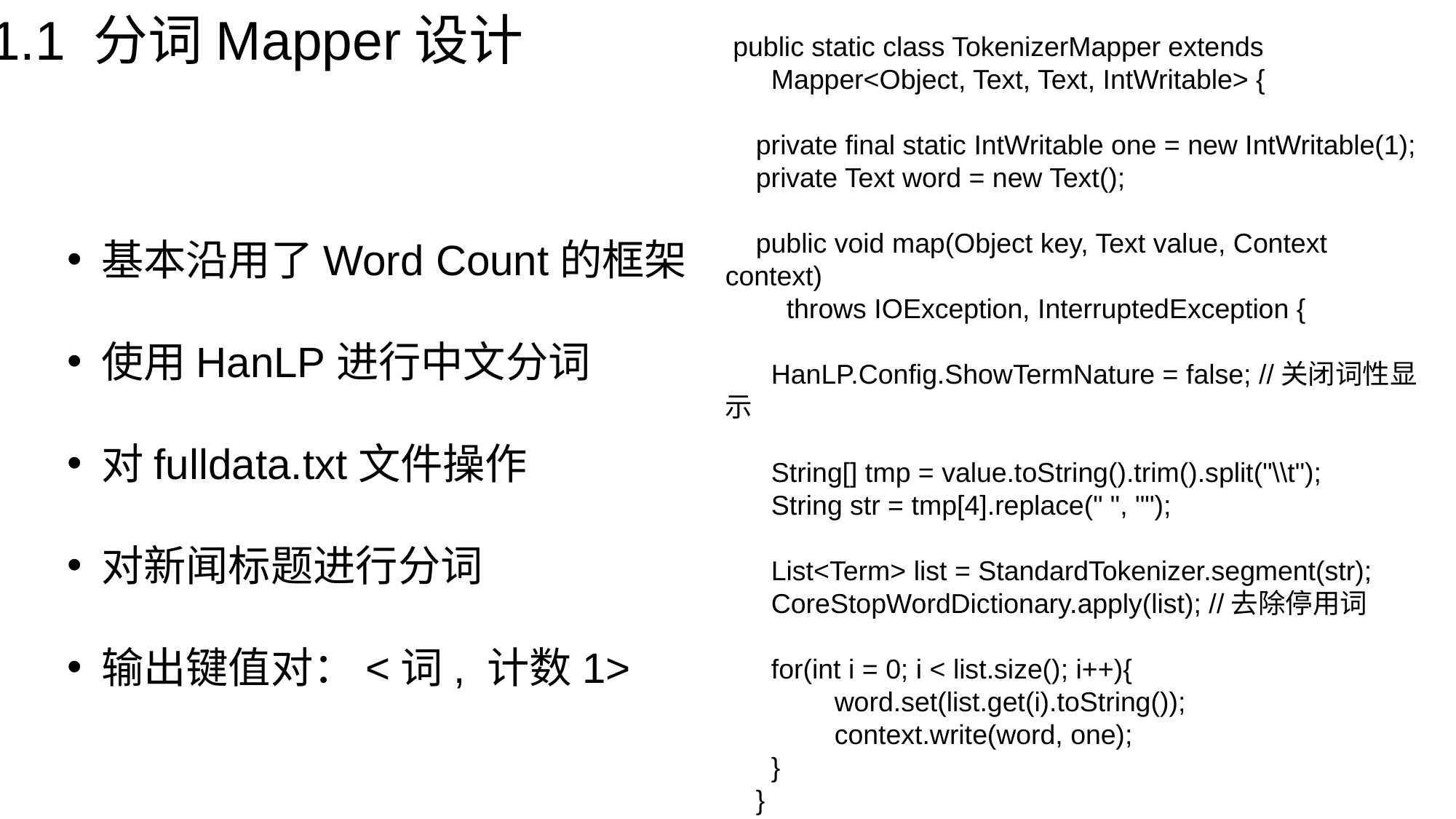

1.1 分词Mapper设计
 public static class TokenizerMapper extends
      Mapper<Object, Text, Text, IntWritable> {

    private final static IntWritable one = new IntWritable(1);
    private Text word = new Text();

    public void map(Object key, Text value, Context context)
        throws IOException, InterruptedException {

      HanLP.Config.ShowTermNature = false; //关闭词性显示

      String[] tmp = value.toString().trim().split("\\t");
      String str = tmp[4].replace(" ", "");

      List<Term> list = StandardTokenizer.segment(str);
      CoreStopWordDictionary.apply(list); //去除停用词

      for(int i = 0; i < list.size(); i++){
    	word.set(list.get(i).toString());
    	context.write(word, one);
      }
    }
}
基本沿用了Word Count的框架
使用HanLP进行中文分词
对fulldata.txt文件操作
对新闻标题进行分词
输出键值对：<词, 计数1>